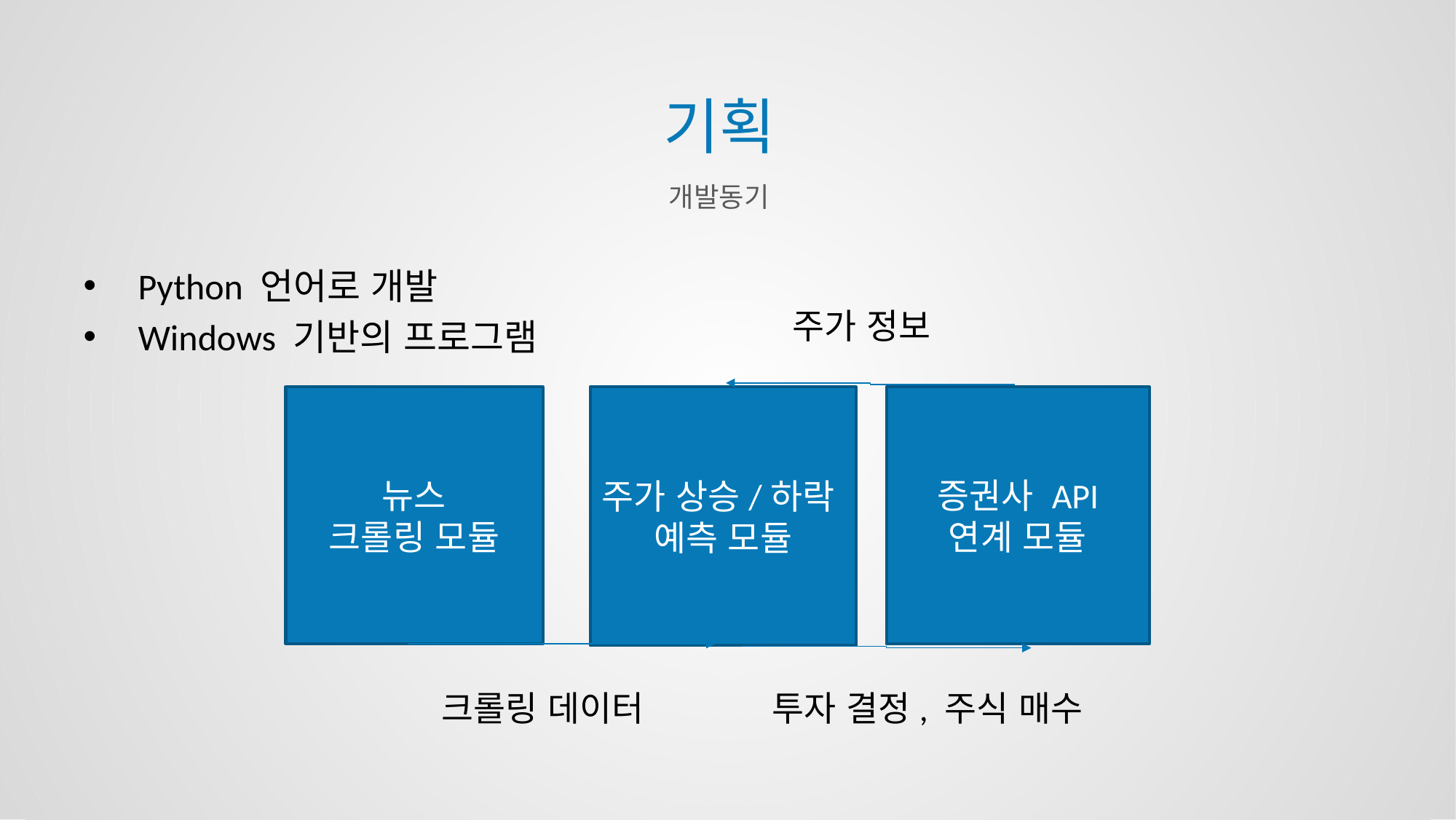

기획
개발동기
Python 언어로 개발
Windows 기반의 프로그램

주가 정보
주가 상승/하락
예측 모듈
증권사 API 연계 모듈
뉴스
크롤링 모듈
크롤링 데이터
투자 결정, 주식 매수